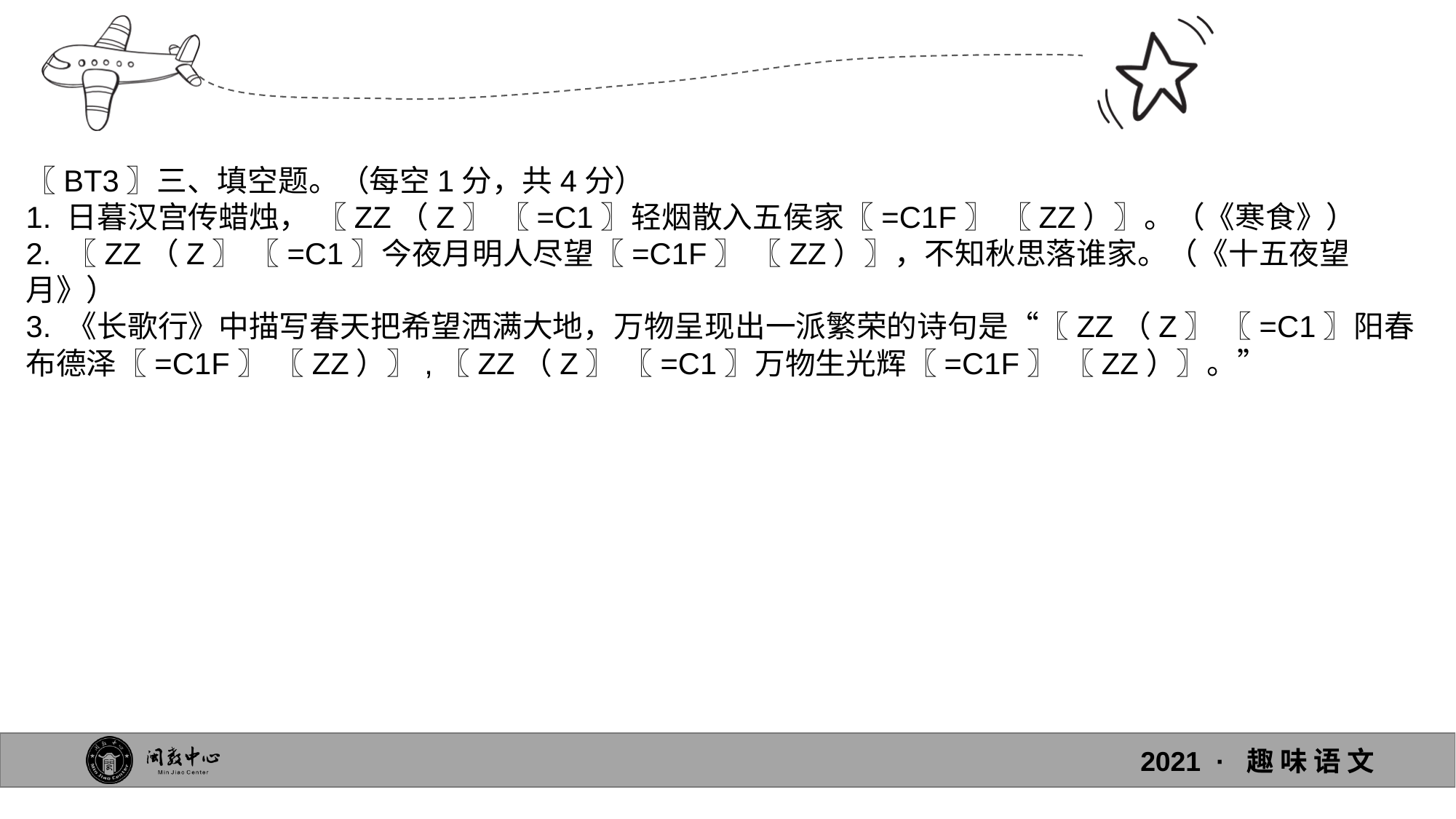

〖BT3〗三、填空题。（每空1分，共4分）
1. 日暮汉宫传蜡烛， 〖ZZ（Z〗 〖=C1〗轻烟散入五侯家〖=C1F〗 〖ZZ）〗。（《寒食》）
2. 〖ZZ（Z〗 〖=C1〗今夜月明人尽望〖=C1F〗 〖ZZ）〗，不知秋思落谁家。（《十五夜望月》）
3. 《长歌行》中描写春天把希望洒满大地，万物呈现出一派繁荣的诗句是“〖ZZ（Z〗 〖=C1〗阳春布德泽〖=C1F〗 〖ZZ）〗,〖ZZ（Z〗 〖=C1〗万物生光辉〖=C1F〗 〖ZZ）〗。”